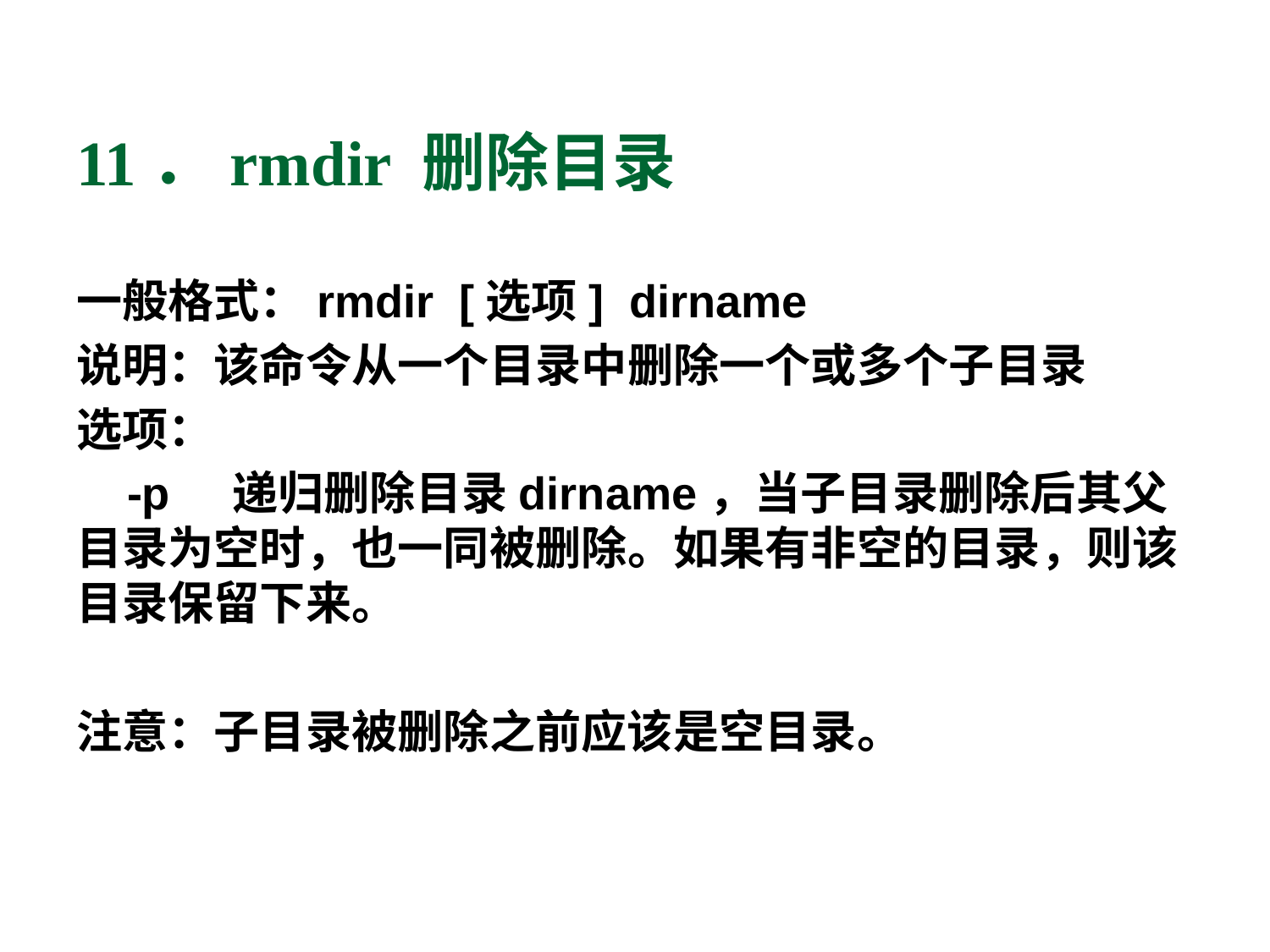

11．rmdir 删除目录

一般格式：rmdir  [选项]  dirname
说明：该命令从一个目录中删除一个或多个子目录
选项：
    -p    递归删除目录dirname，当子目录删除后其父目录为空时，也一同被删除。如果有非空的目录，则该目录保留下来。

注意：子目录被删除之前应该是空目录。